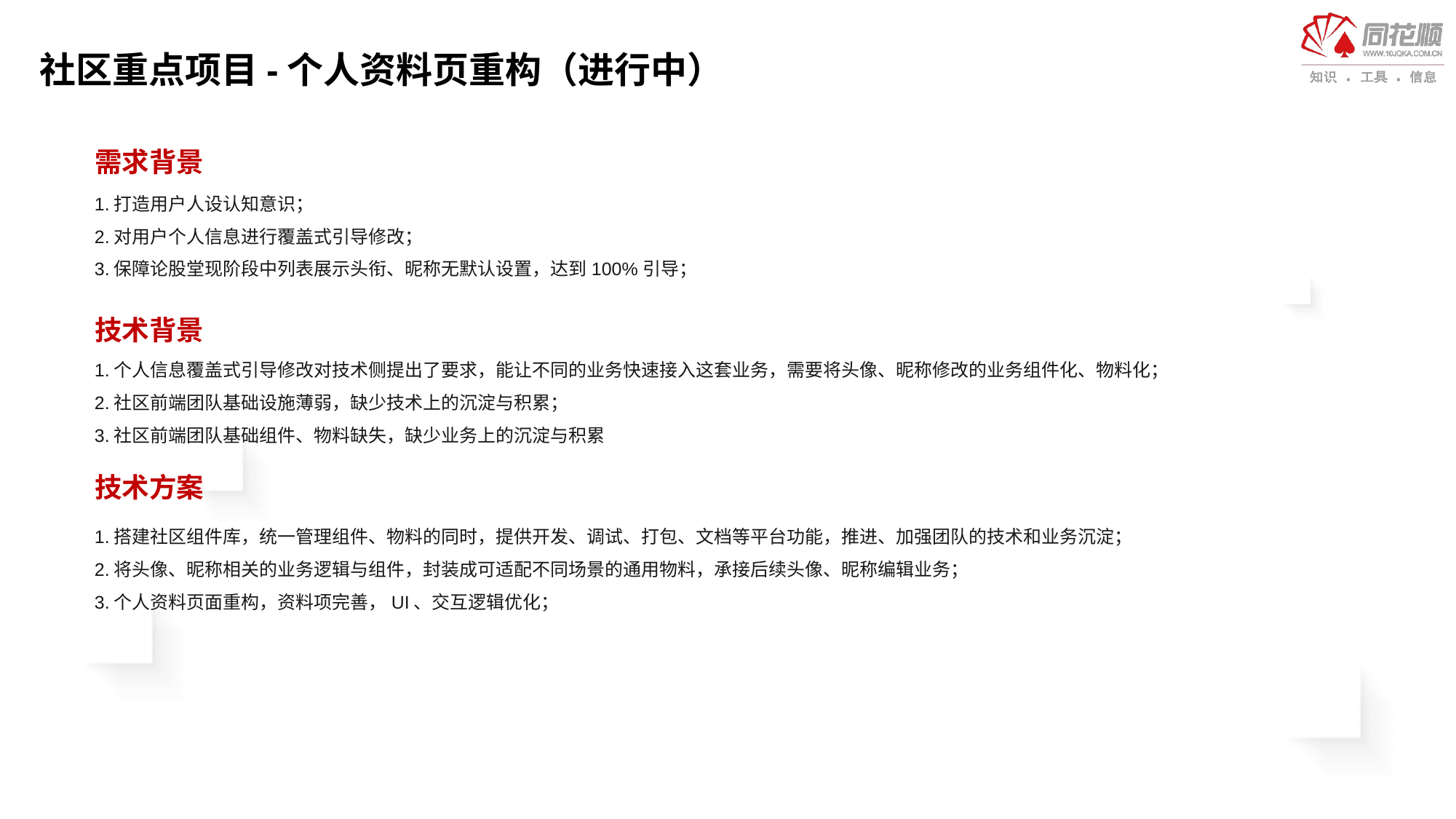

社区重点项目-个人资料页重构（进行中）
需求背景
1.打造用户人设认知意识；
2.对用户个人信息进行覆盖式引导修改；
3.保障论股堂现阶段中列表展示头衔、昵称无默认设置，达到100%引导；
技术背景
1.个人信息覆盖式引导修改对技术侧提出了要求，能让不同的业务快速接入这套业务，需要将头像、昵称修改的业务组件化、物料化；
2.社区前端团队基础设施薄弱，缺少技术上的沉淀与积累；
3.社区前端团队基础组件、物料缺失，缺少业务上的沉淀与积累
技术方案
1.搭建社区组件库，统一管理组件、物料的同时，提供开发、调试、打包、文档等平台功能，推进、加强团队的技术和业务沉淀；
2.将头像、昵称相关的业务逻辑与组件，封装成可适配不同场景的通用物料，承接后续头像、昵称编辑业务；
3.个人资料页面重构，资料项完善，UI、交互逻辑优化；